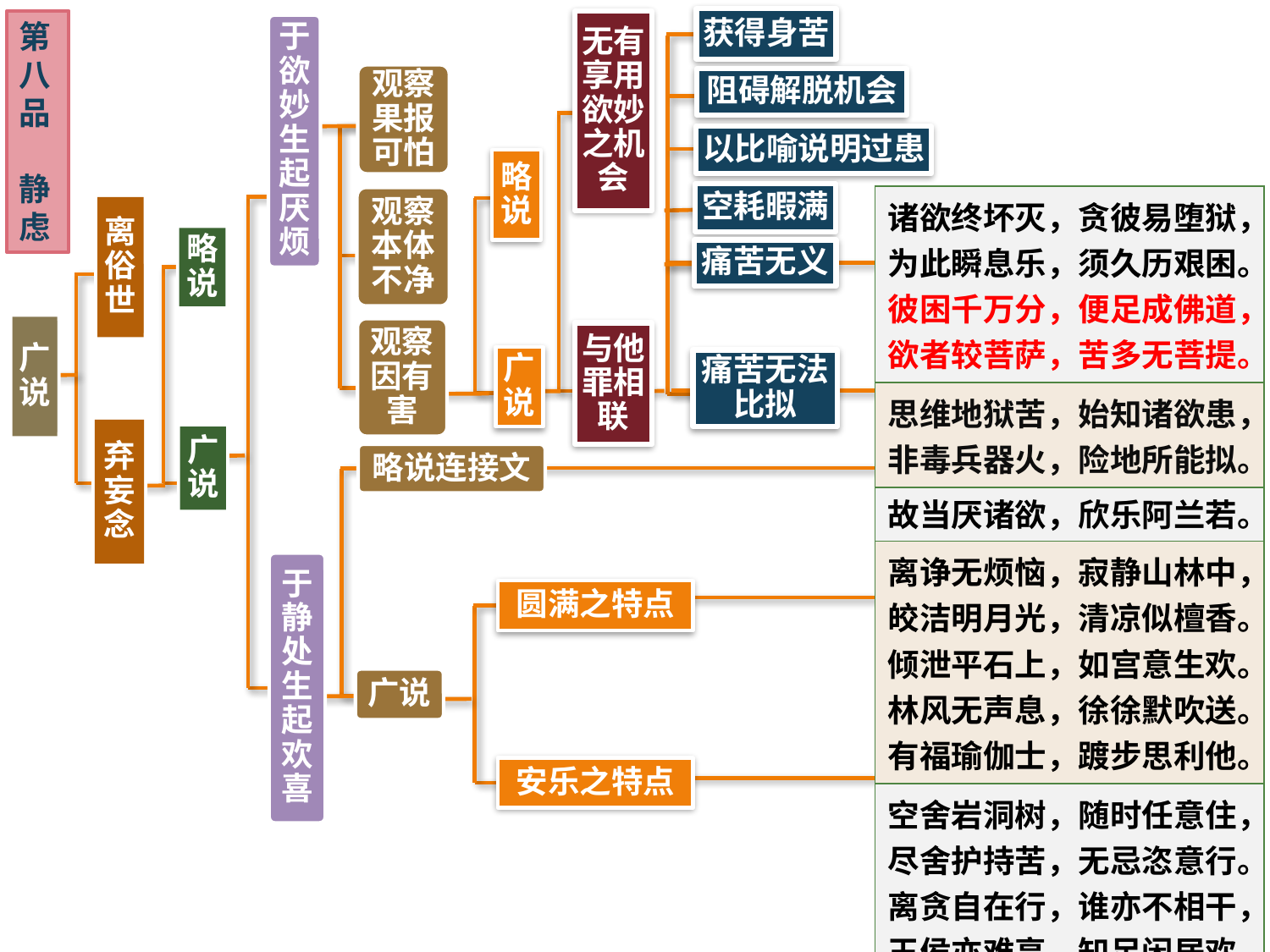

获得身苦
第八品

静虑
无有享用欲妙之机会
于欲妙生起厌烦

观察果报可怕
阻碍解脱机会
以比喻说明过患
略说
空耗暇满
| 诸欲终坏灭，贪彼易堕狱，为此瞬息乐，须久历艰困。彼困千万分，便足成佛道，欲者较菩萨，苦多无菩提。 |
| --- |
| 思维地狱苦，始知诸欲患，非毒兵器火，险地所能拟。 |
| 故当厌诸欲，欣乐阿兰若。 |
| 离诤无烦恼，寂静山林中，皎洁明月光，清凉似檀香。倾泄平石上，如宫意生欢。林风无声息，徐徐默吹送。有福瑜伽士，踱步思利他。 |
| 空舍岩洞树，随时任意住，尽舍护持苦，无忌恣意行。离贪自在行，谁亦不相干，王侯亦难享，知足闲居欢。 |

观察本体不净

离俗世

略说
痛苦无义

广说

观察因有害
与他罪相联
广说
痛苦无法比拟

弃妄念

广说

略说连接文
于静处生起欢喜

圆满之特点

广说
安乐之特点